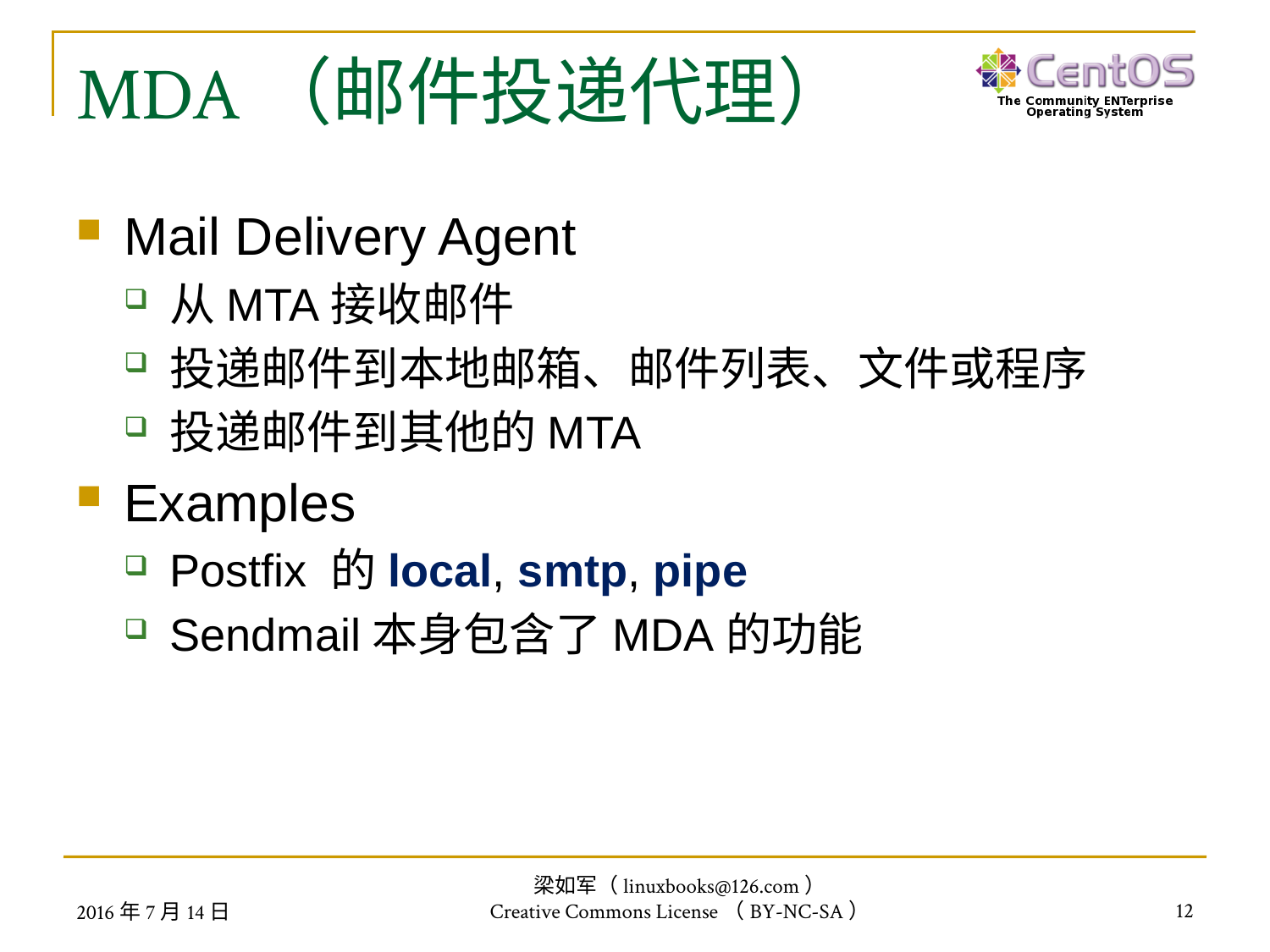

# MDA（邮件投递代理）
Mail Delivery Agent
从MTA接收邮件
投递邮件到本地邮箱、邮件列表、文件或程序
投递邮件到其他的MTA
Examples
Postfix 的local, smtp, pipe
Sendmail本身包含了MDA的功能
梁如军（linuxbooks@126.com）
Creative Commons License（BY-NC-SA）
2016年7月14日
12